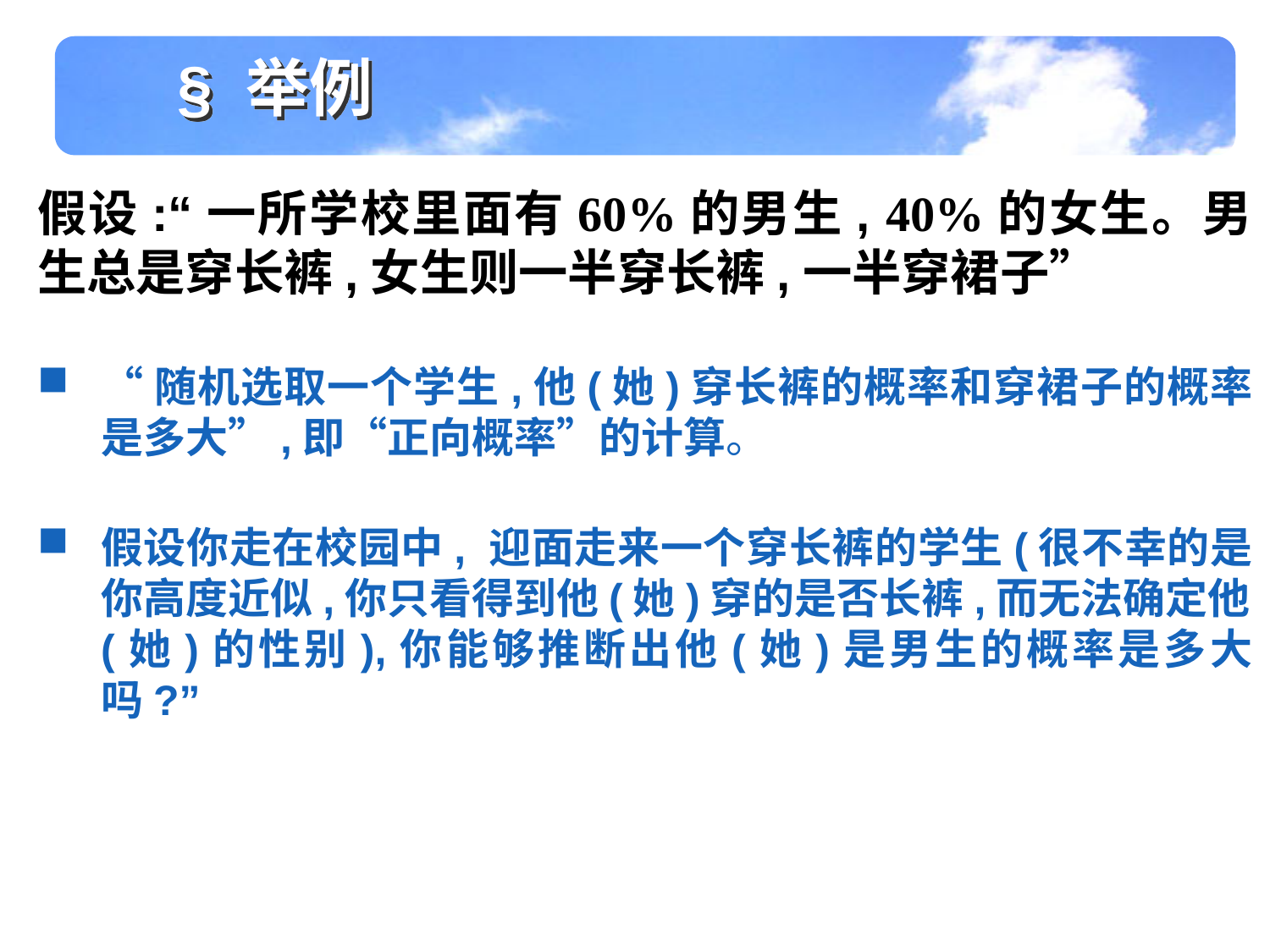

§ 举例
假设:“一所学校里面有60%的男生, 40%的女生。男生总是穿长裤,女生则一半穿长裤,一半穿裙子”

“随机选取一个学生,他(她)穿长裤的概率和穿裙子的概率是多大”,即“正向概率”的计算。

假设你走在校园中, 迎面走来一个穿长裤的学生(很不幸的是你高度近似,你只看得到他(她)穿的是否长裤,而无法确定他(她)的性别),你能够推断出他(她)是男生的概率是多大吗?”